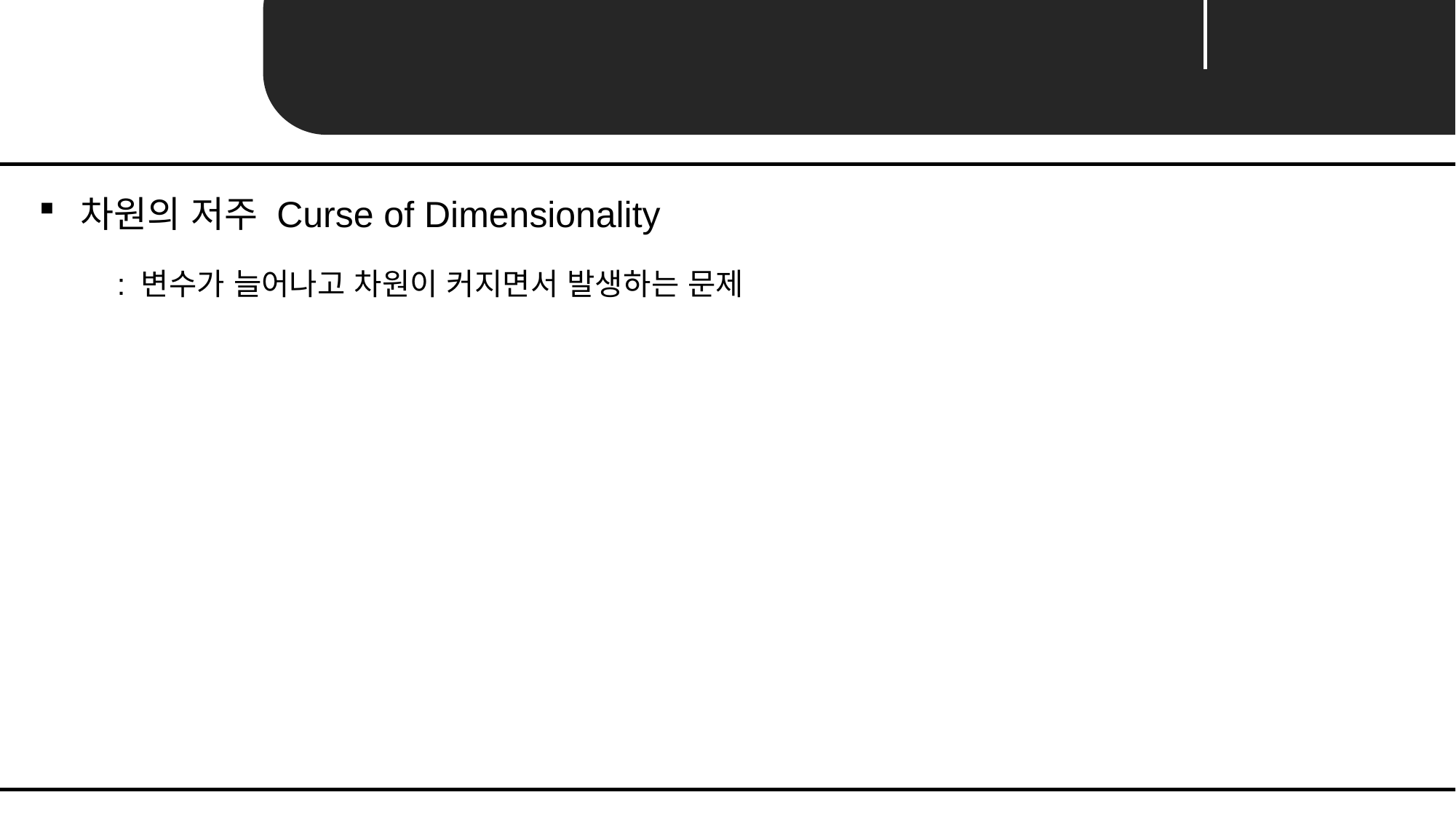

Unit  01 ㅣ  intro : Dimensionality Reduction
차원의 저주 Curse of Dimensionality
: 변수가 늘어나고 차원이 커지면서 발생하는 문제